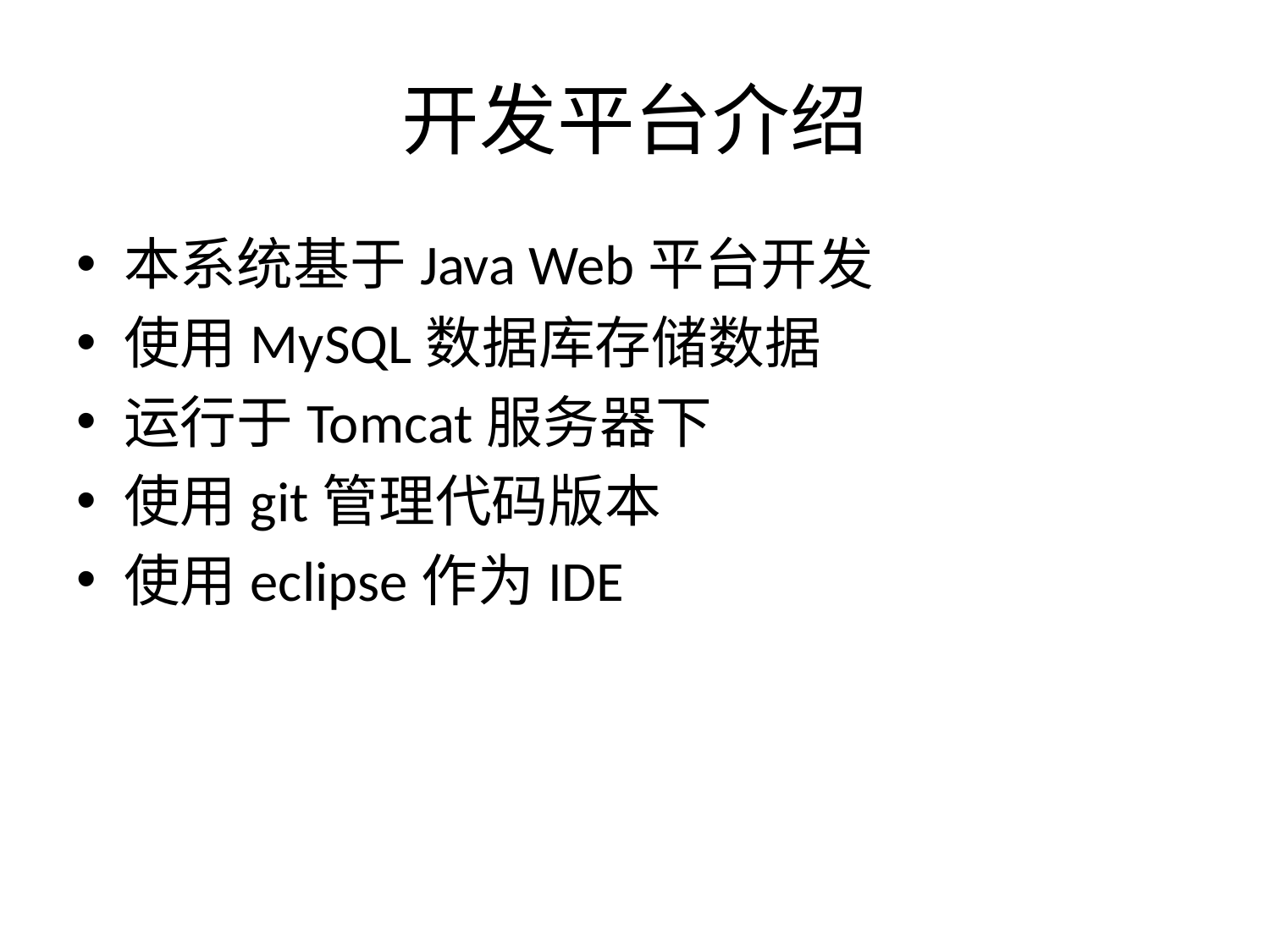

# 开发平台介绍
本系统基于Java Web平台开发
使用MySQL数据库存储数据
运行于Tomcat服务器下
使用git管理代码版本
使用eclipse作为IDE